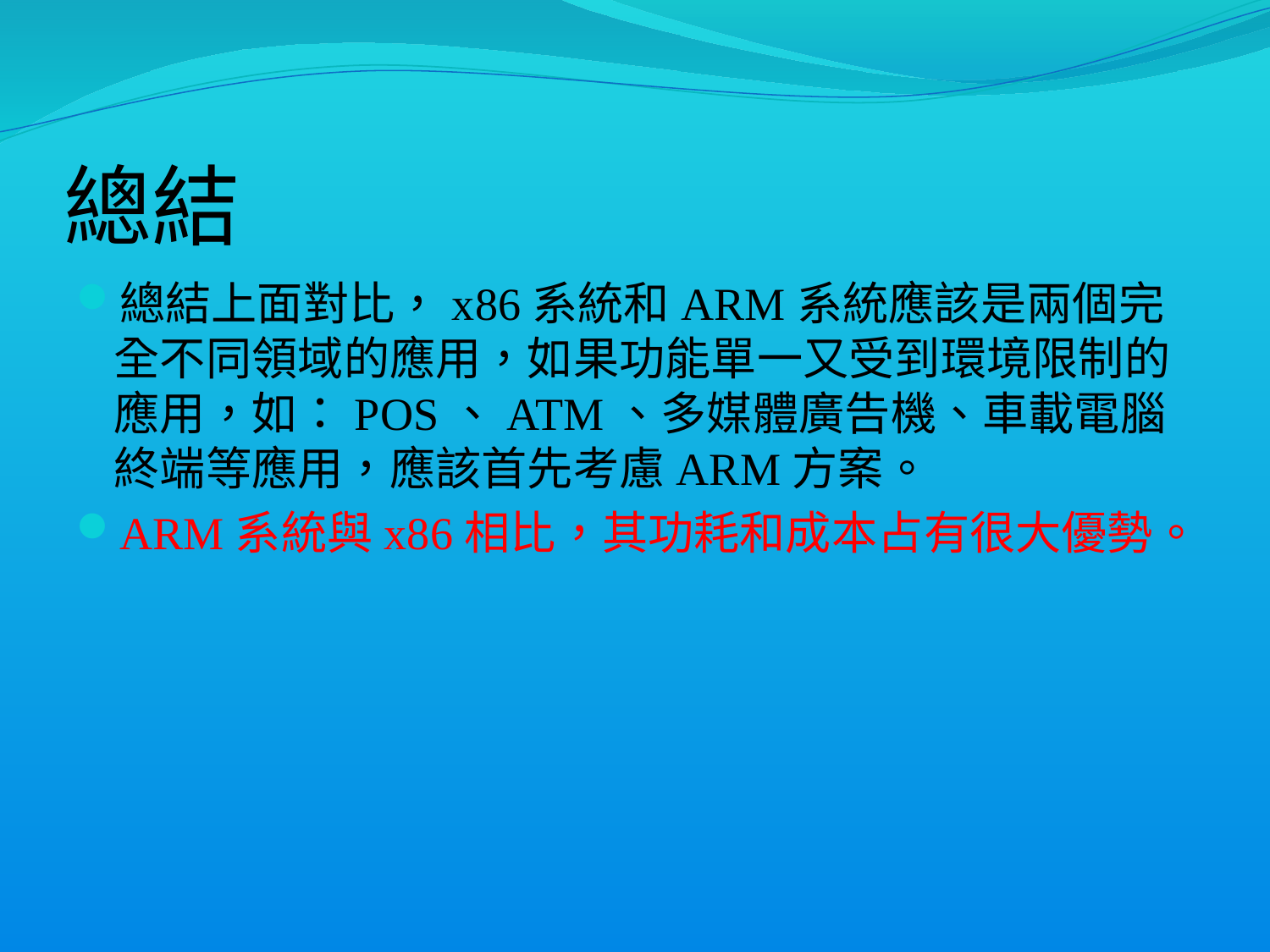

# 總結
總結上面對比，x86系統和ARM系統應該是兩個完全不同領域的應用，如果功能單一又受到環境限制的應用，如：POS、ATM、多媒體廣告機、車載電腦終端等應用，應該首先考慮ARM方案。
ARM系統與x86相比，其功耗和成本占有很大優勢。